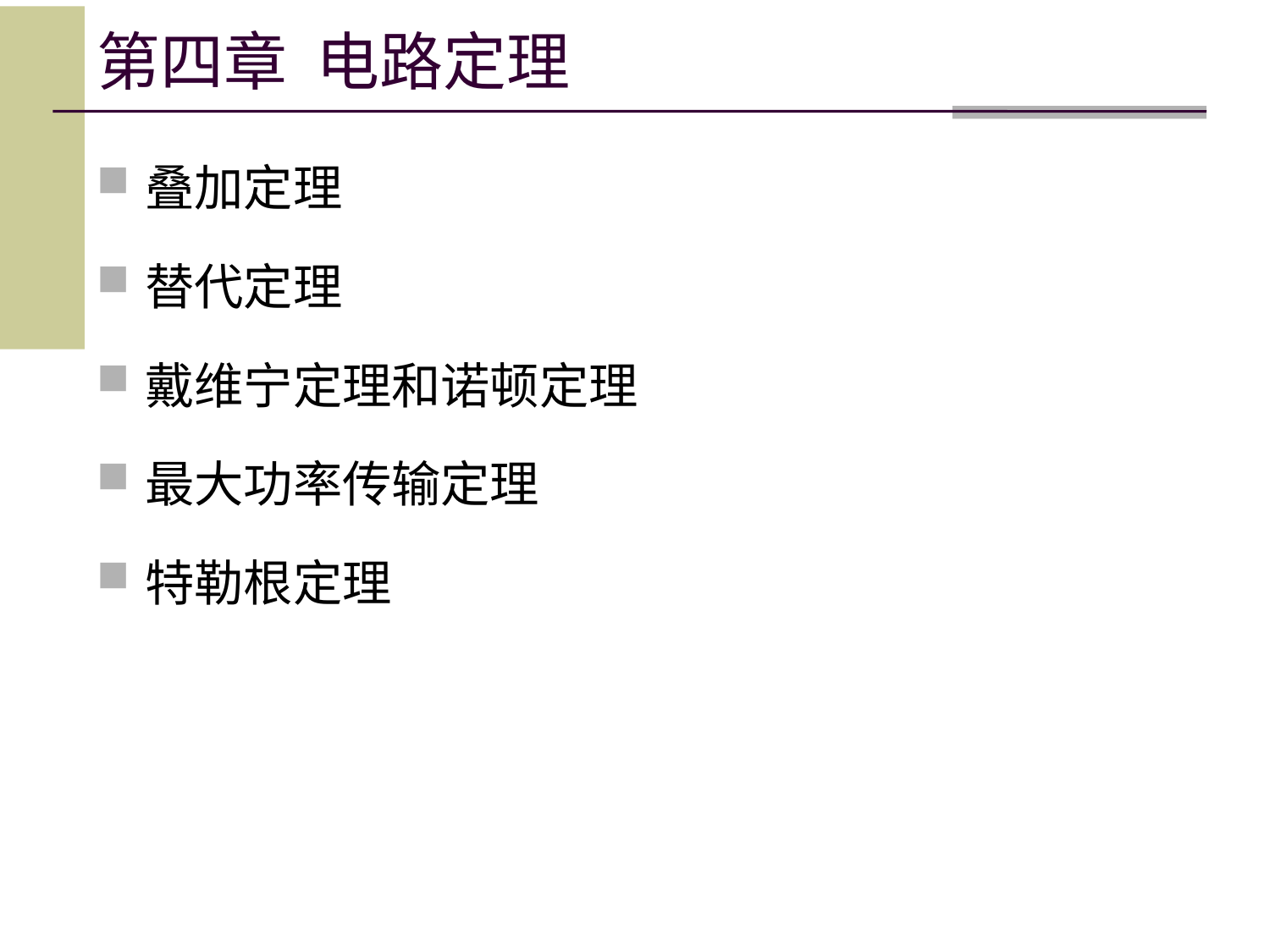

# 第四章  电路定理
叠加定理
替代定理
戴维宁定理和诺顿定理
最大功率传输定理
特勒根定理